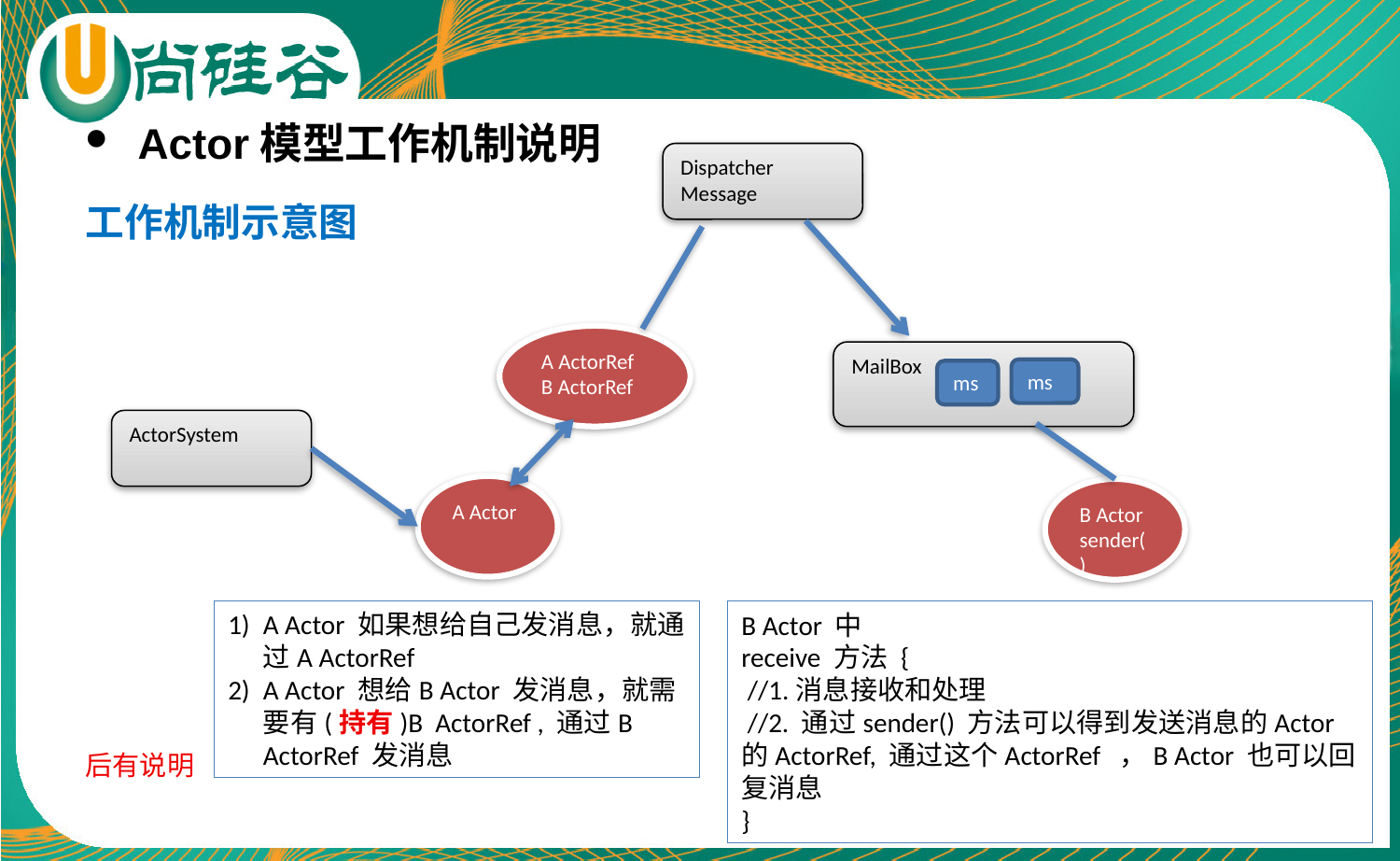

Actor模型工作机制说明
Dispatcher
Message
工作机制示意图

后有说明

A ActorRef
B ActorRef
MailBox
ms
ms
ActorSystem
A Actor
B Actor
sender()
A Actor 如果想给自己发消息，就通过A ActorRef
A Actor 想给B Actor 发消息，就需要有(持有)B  ActorRef , 通过B ActorRef 发消息
B Actor 中
receive 方法 {
 //1.消息接收和处理
 //2. 通过sender() 方法可以得到发送消息的Actor的ActorRef, 通过这个ActorRef  ，B Actor 也可以回复消息
}